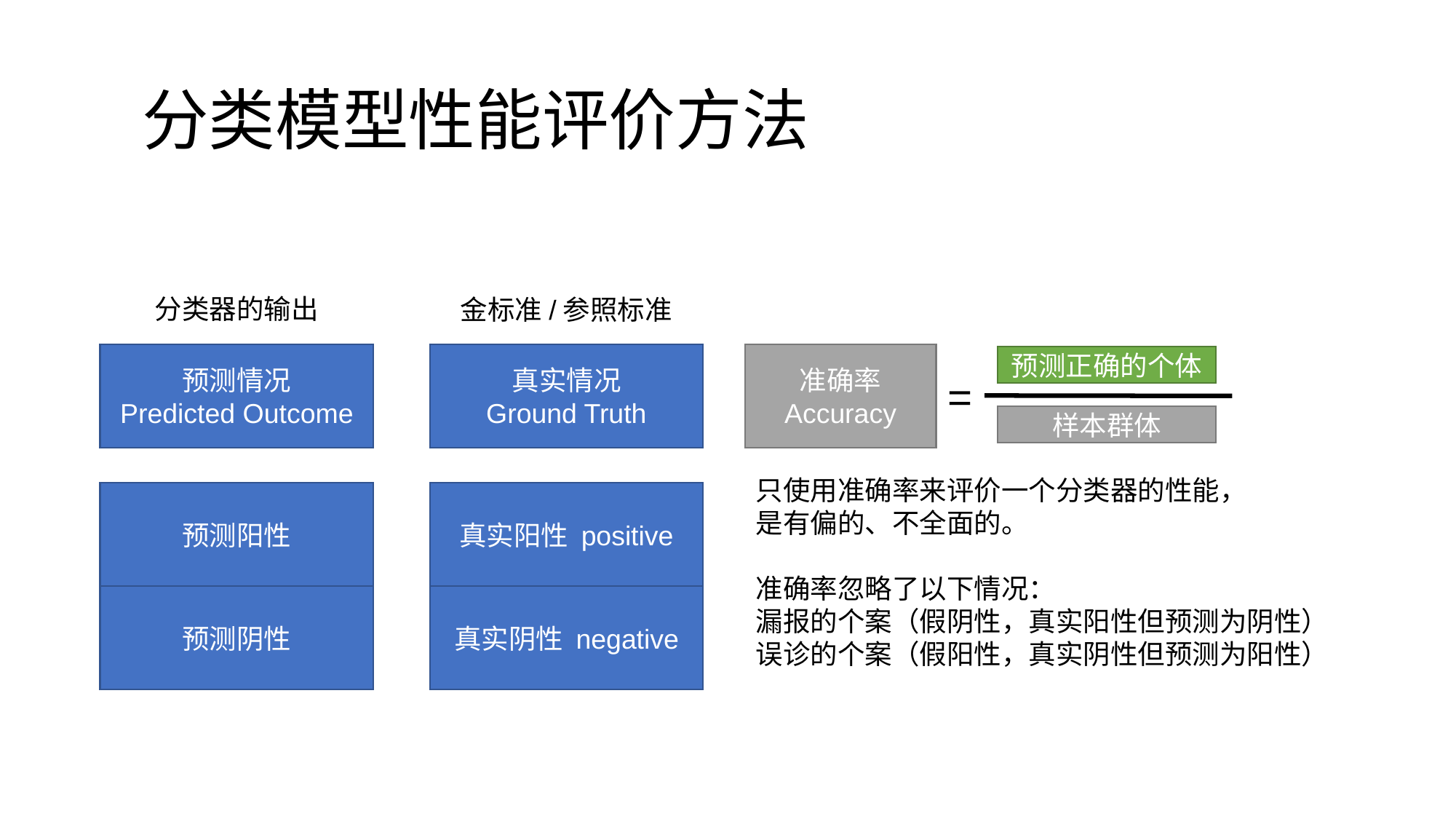

分类模型性能评价方法
分类器的输出
金标准/参照标准
预测情况
Predicted Outcome
真实情况
Ground Truth
准确率
Accuracy
预测正确的个体
=
样本群体
只使用准确率来评价一个分类器的性能，
是有偏的、不全面的。

准确率忽略了以下情况：
漏报的个案（假阴性，真实阳性但预测为阴性）
误诊的个案（假阳性，真实阴性但预测为阳性）
预测阳性
真实阳性 positive
预测阴性
真实阴性 negative